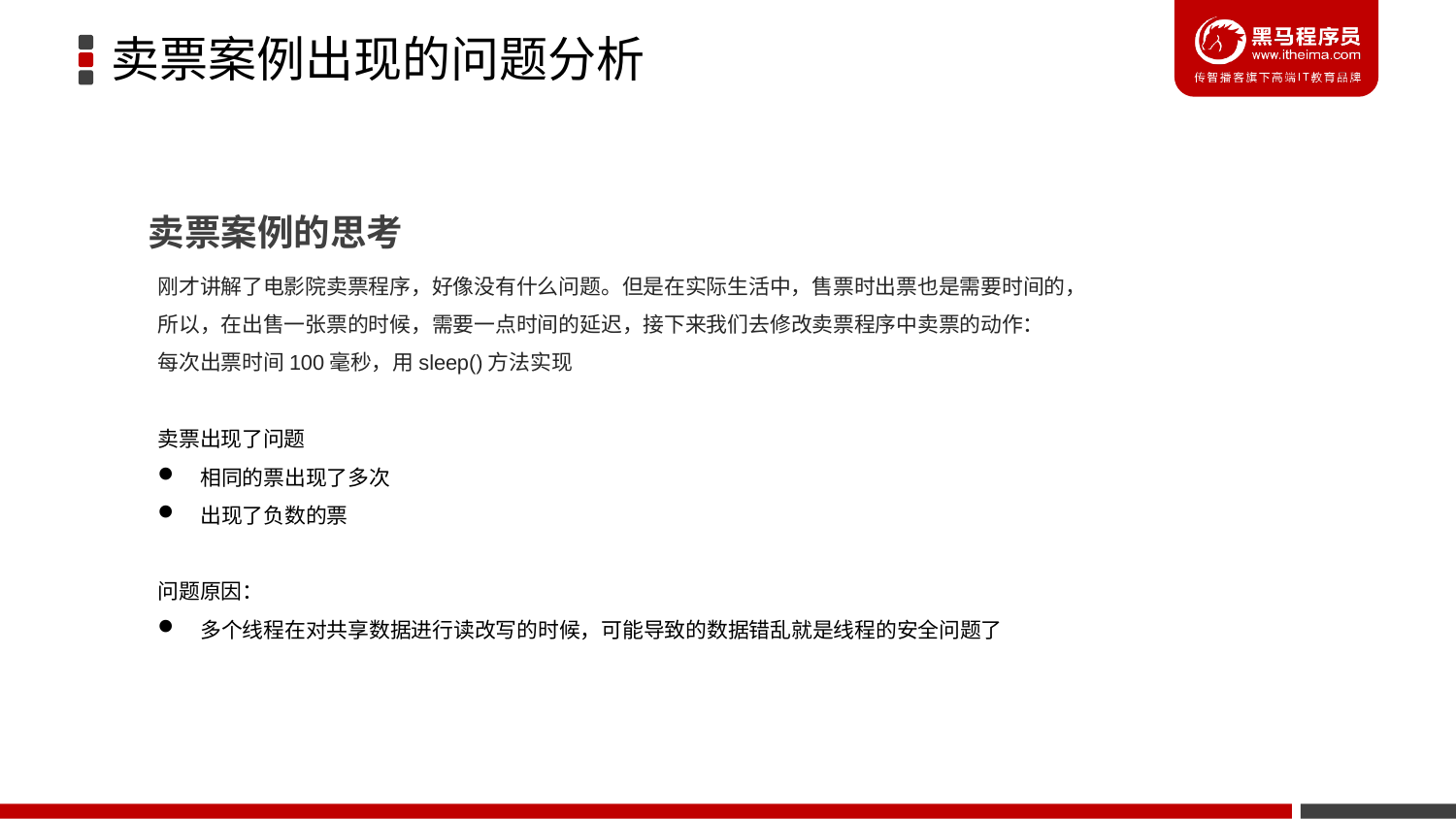

卖票案例出现的问题分析
卖票案例的思考
刚才讲解了电影院卖票程序，好像没有什么问题。但是在实际生活中，售票时出票也是需要时间的，
所以，在出售一张票的时候，需要一点时间的延迟，接下来我们去修改卖票程序中卖票的动作：
每次出票时间100毫秒，用sleep()方法实现

卖票出现了问题
相同的票出现了多次
出现了负数的票

问题原因：
多个线程在对共享数据进行读改写的时候，可能导致的数据错乱就是线程的安全问题了